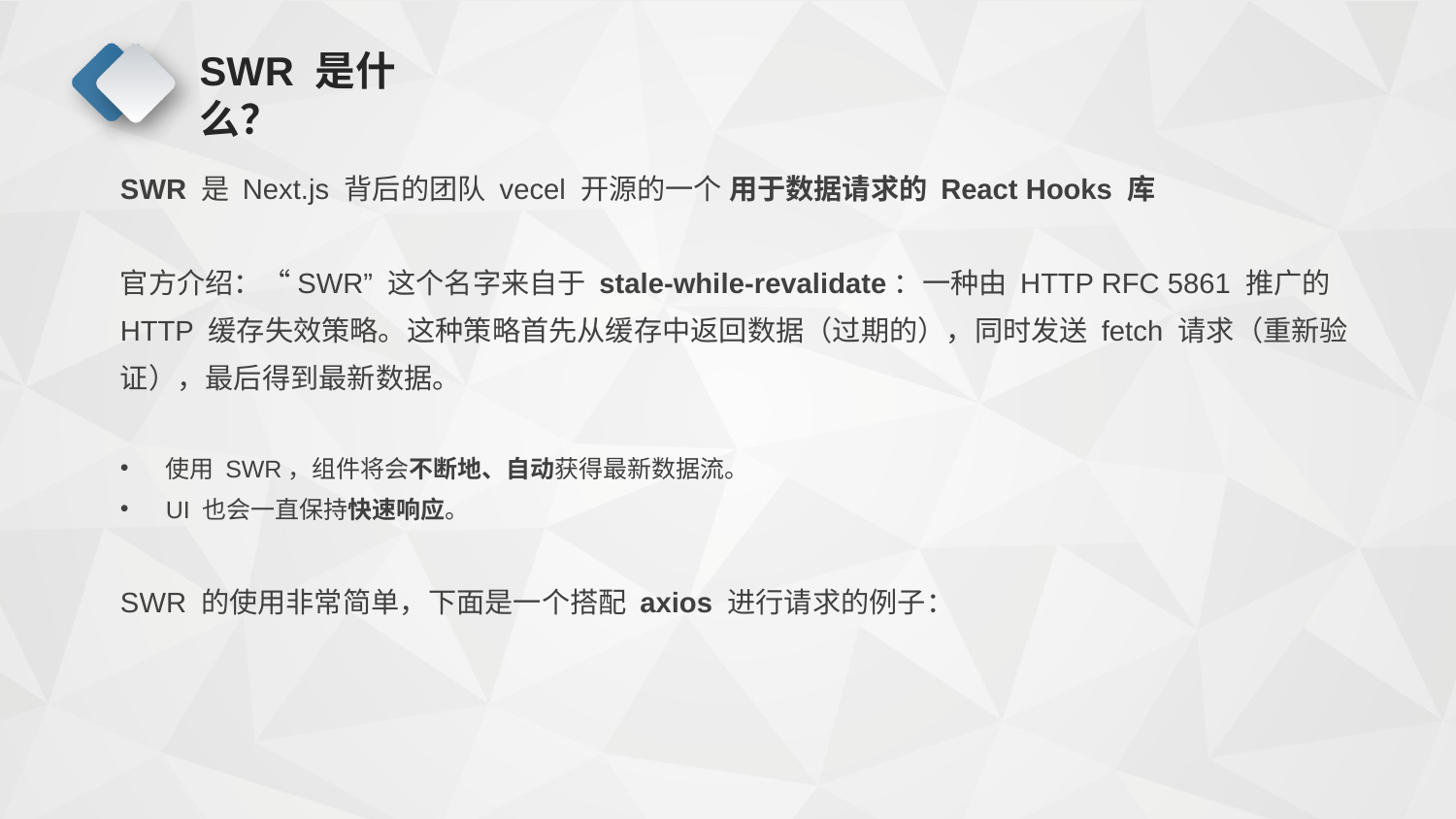

# SWR 是什么？
SWR 是 Next.js 背后的团队 vecel 开源的一个 用于数据请求的 React Hooks 库

官方介绍：“SWR” 这个名字来自于 stale-while-revalidate：一种由 HTTP RFC 5861 推广的 HTTP 缓存失效策略。这种策略首先从缓存中返回数据（过期的），同时发送 fetch 请求（重新验证），最后得到最新数据。

使用 SWR，组件将会不断地、自动获得最新数据流。
UI 也会一直保持快速响应。

SWR 的使用非常简单，下面是一个搭配 axios 进行请求的例子：